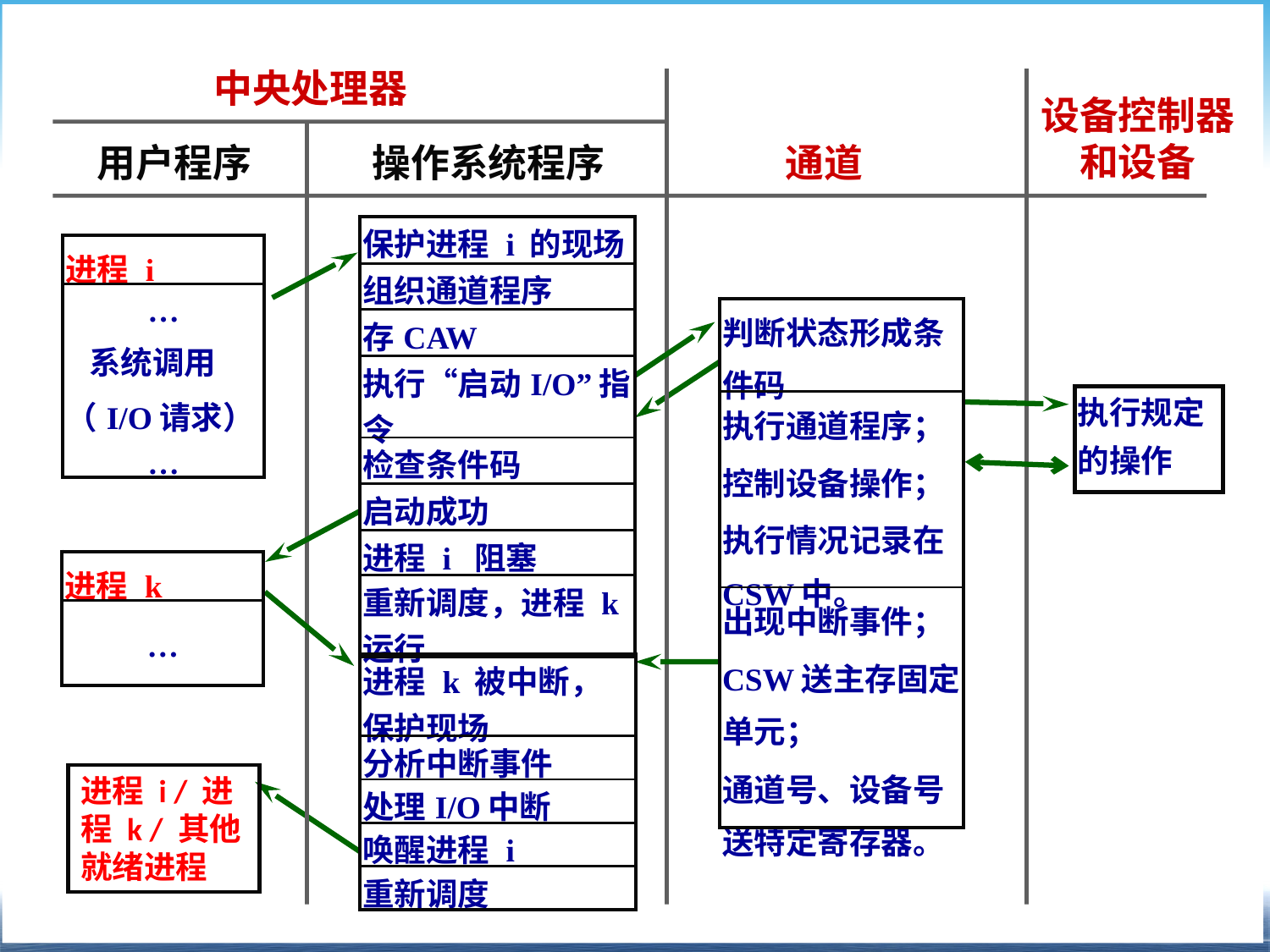

中央处理器

设备控制器
和设备

用户程序
操作系统程序
通道

| 保护进程 i 的现场 |
| --- |
| 组织通道程序 |
| 存CAW |
| 执行“启动I/O”指令 |
| 检查条件码 |
| 启动成功 |
| 进程 i 阻塞 |
| 重新调度，进程 k 运行 |
| 进程 i |
| --- |
| … 系统调用 （I/O请求） … |

| 判断状态形成条件码 |
| --- |
| 执行通道程序； 控制设备操作； 执行情况记录在CSW中。 |
| 出现中断事件； CSW送主存固定单元； 通道号、设备号送特定寄存器。 |

执行规定
的操作

| 进程 k |
| --- |
| … |

| 进程 k 被中断，保护现场 |
| --- |
| 分析中断事件 |
| 处理I/O中断 |
| 唤醒进程 i |
| 重新调度 |

进程 i / 进程 k / 其他就绪进程